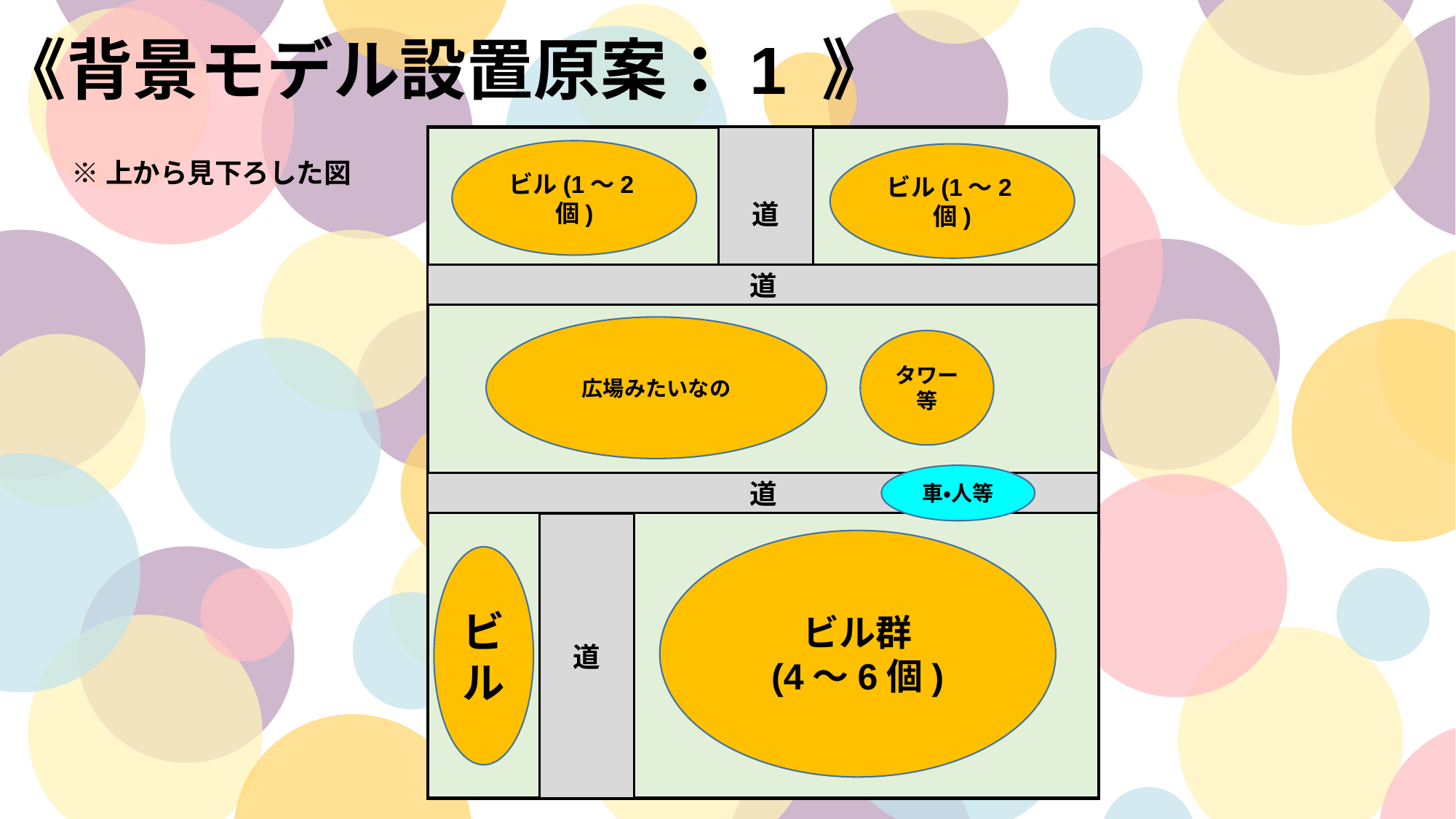

《背景モデル設置原案：1 》

道
ビル(1～2個)
ビル(1～2個)
※上から見下ろした図
道
広場みたいなの
タワー等
車・人等
道
道
ビル群
(4～6個)
ビル